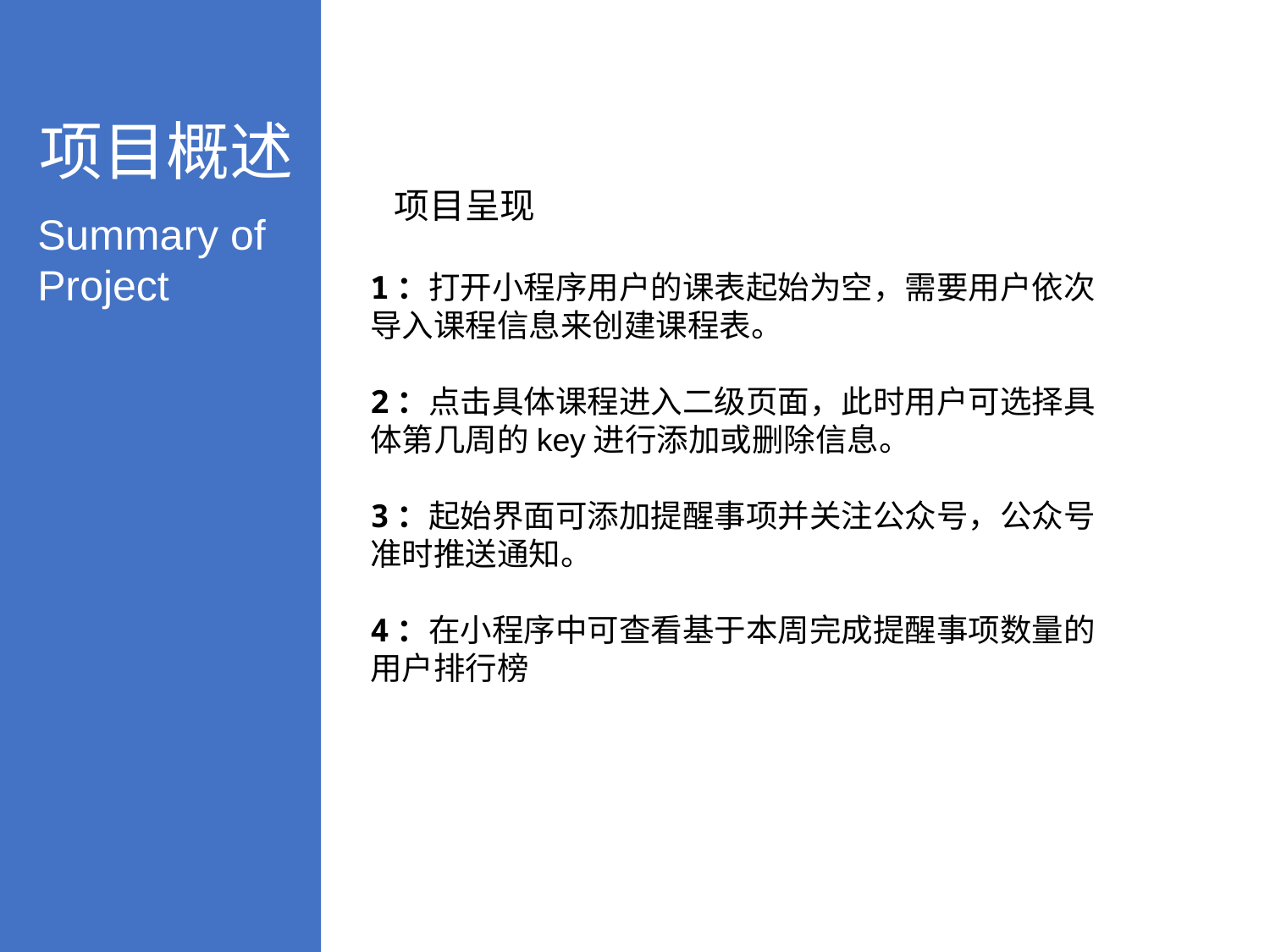

项目概述
Summary of Project
  项目呈现

1：打开小程序用户的课表起始为空，需要用户依次导入课程信息来创建课程表。

2：点击具体课程进入二级页面，此时用户可选择具体第几周的key进行添加或删除信息。

3：起始界面可添加提醒事项并关注公众号，公众号准时推送通知。

4：在小程序中可查看基于本周完成提醒事项数量的用户排行榜